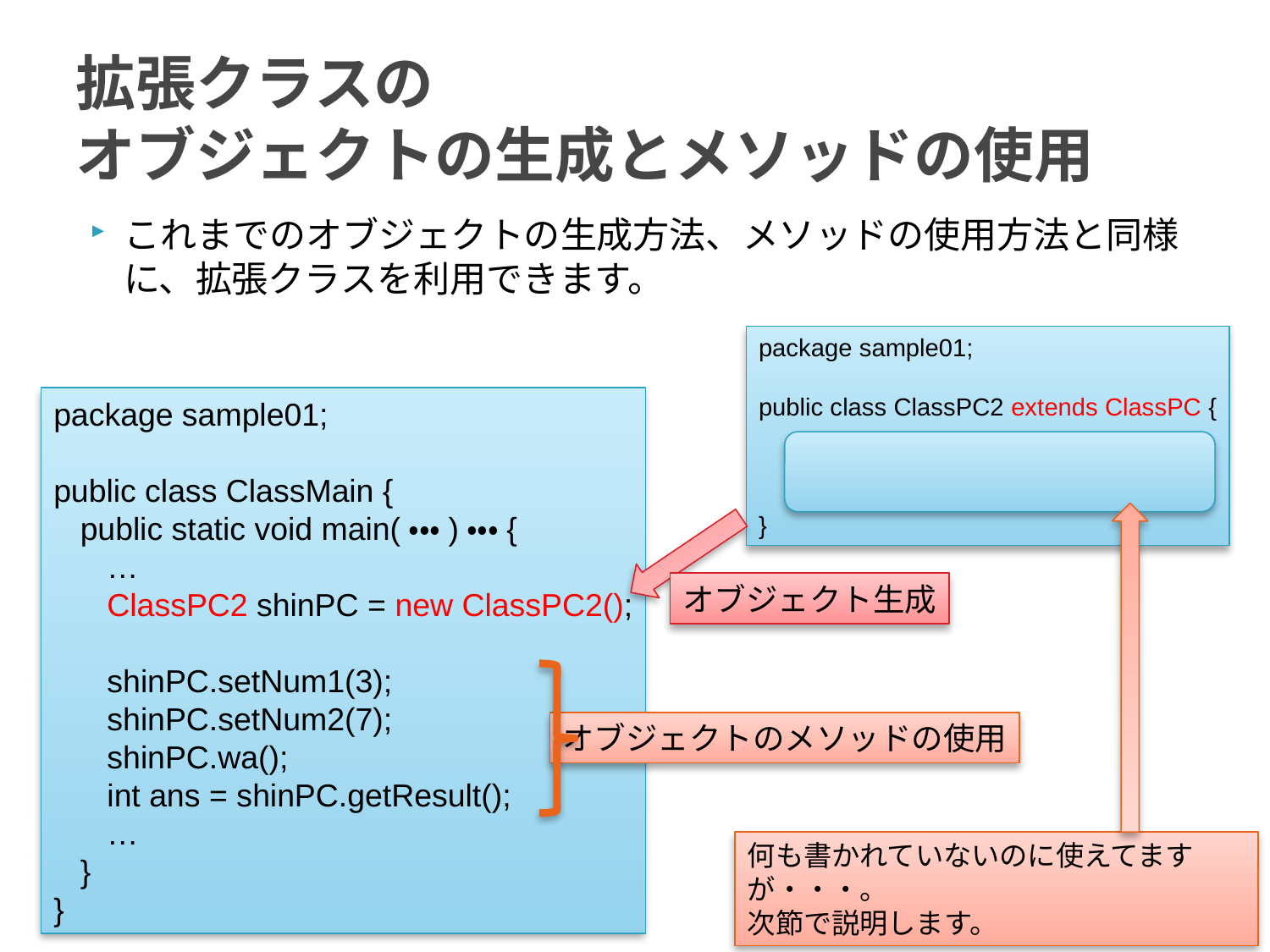

# 拡張クラスの オブジェクトの生成とメソッドの使用
これまでのオブジェクトの生成方法、メソッドの使用方法と同様に、拡張クラスを利用できます。

package sample01;

public class ClassPC2 extends ClassPC {

}
package sample01;

public class ClassMain {
   public static void main(・・・)・・・{
      …
      ClassPC2 shinPC = new ClassPC2();

      shinPC.setNum1(3);
      shinPC.setNum2(7);
      shinPC.wa();
      int ans = shinPC.getResult();
      …
   }
}

例）

オブジェクト生成

例）
オブジェクトのメソッドの使用
何も書かれていないのに使えてますが・・・。
次節で説明します。